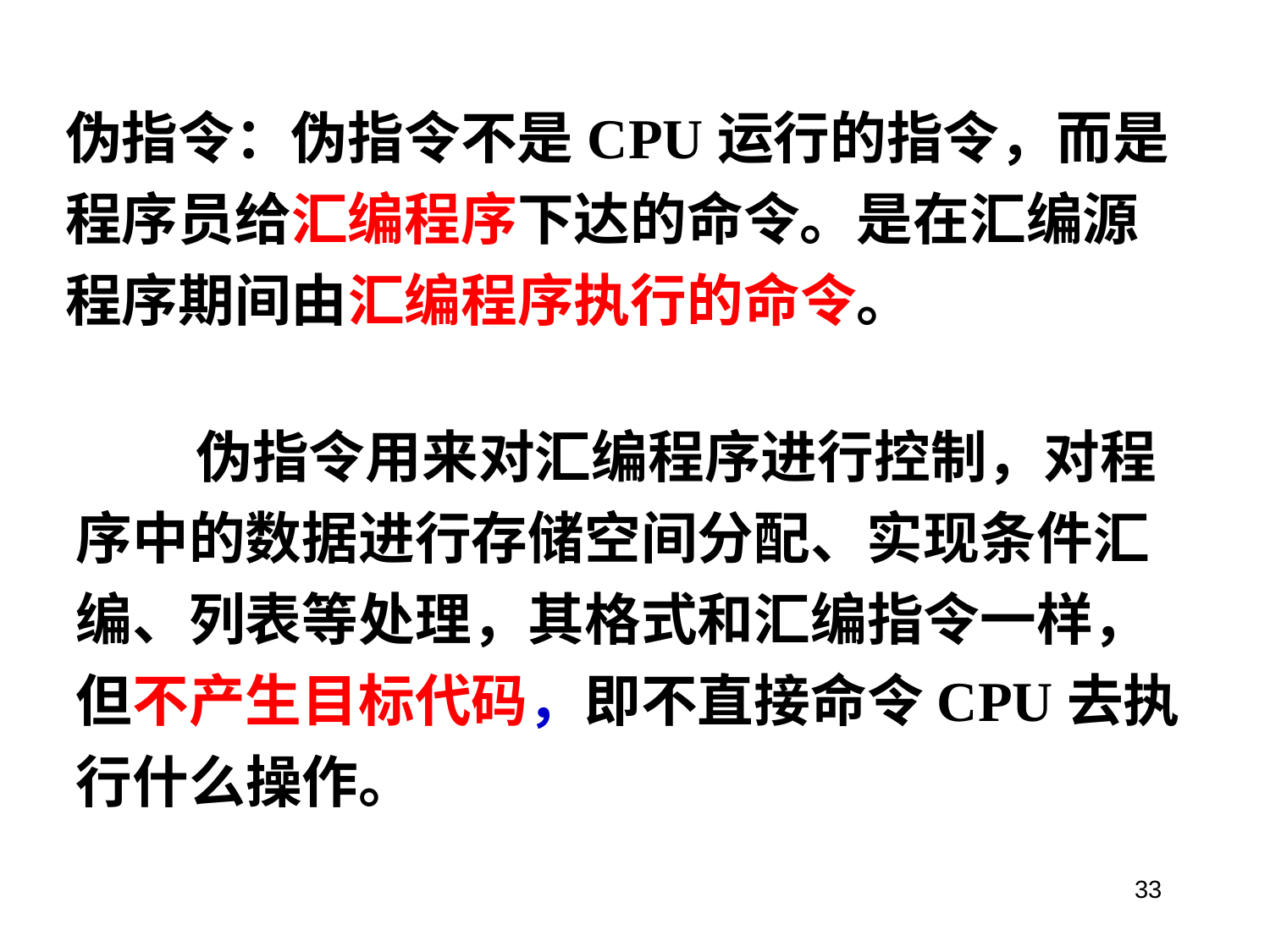

伪指令：伪指令不是CPU运行的指令，而是程序员给汇编程序下达的命令。是在汇编源程序期间由汇编程序执行的命令。
伪指令用来对汇编程序进行控制，对程序中的数据进行存储空间分配、实现条件汇编、列表等处理，其格式和汇编指令一样，但不产生目标代码，即不直接命令CPU去执行什么操作。
33